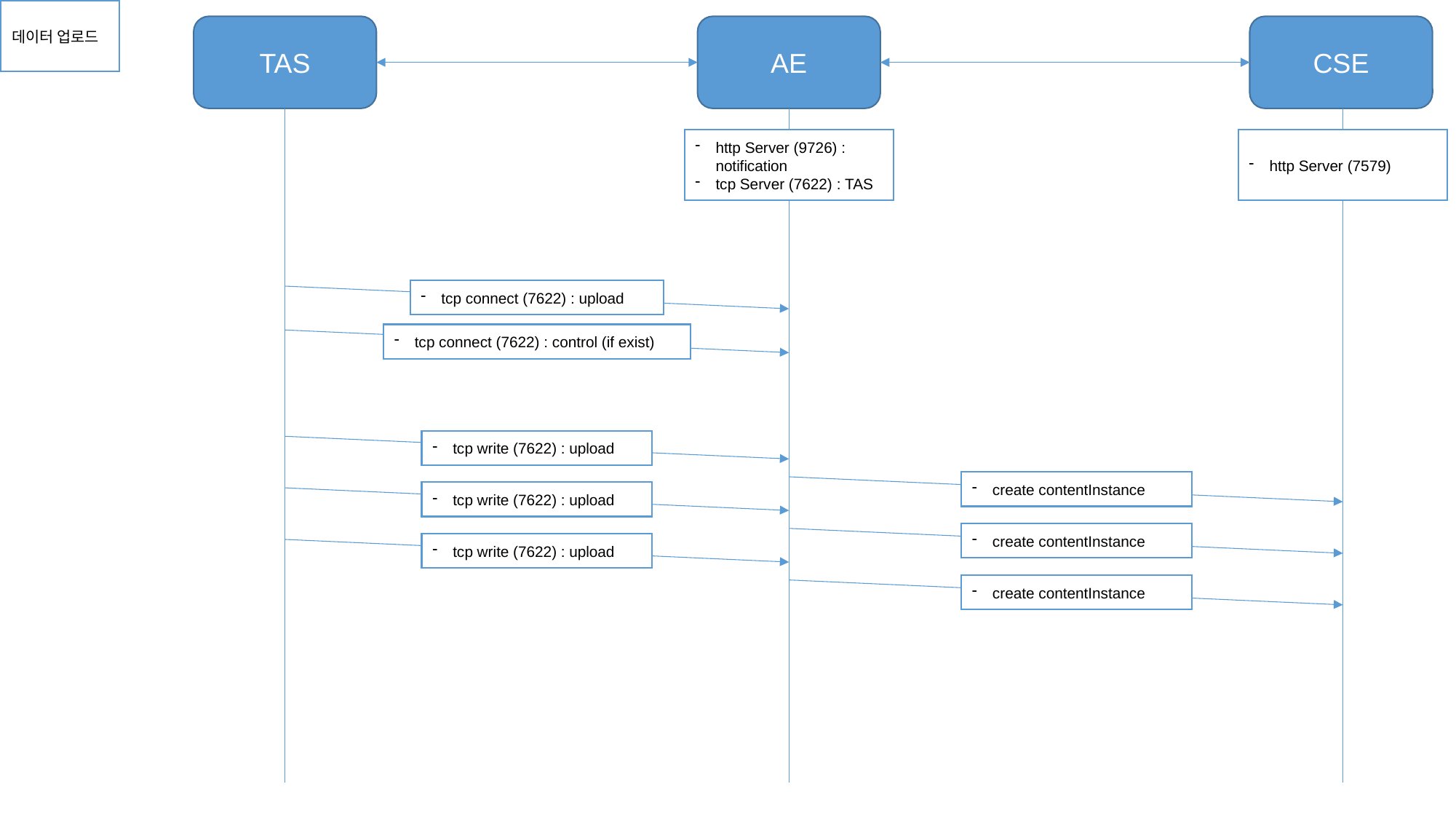

데이터 업로드
TAS
AE
CSE
http Server (9726) : notification
tcp Server (7622) : TAS
http Server (7579)
tcp connect (7622) : upload
tcp connect (7622) : control (if exist)
tcp write (7622) : upload
create contentInstance
tcp write (7622) : upload
create contentInstance
tcp write (7622) : upload
create contentInstance